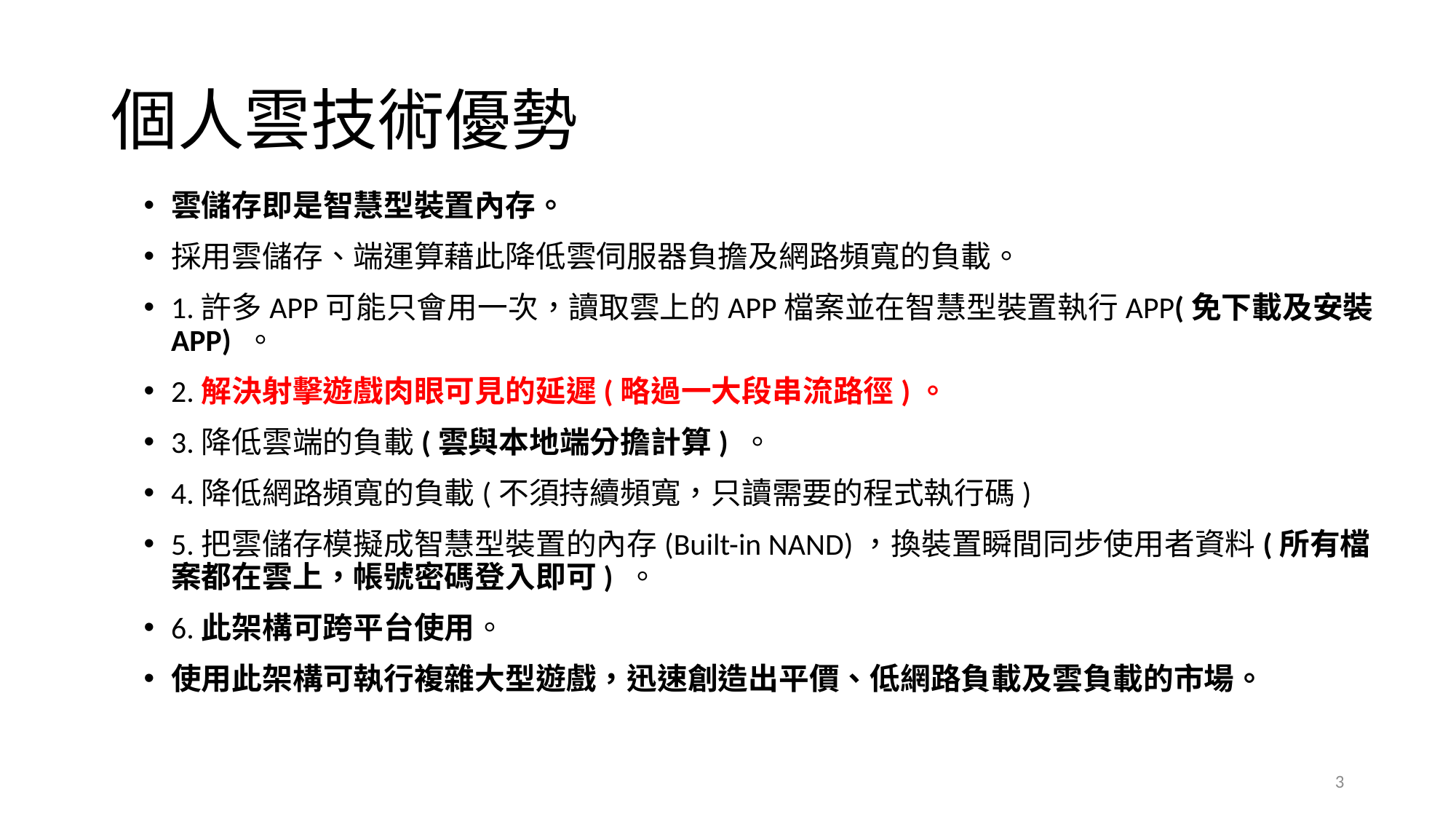

# 個人雲技術優勢
雲儲存即是智慧型裝置內存。
採用雲儲存、端運算藉此降低雲伺服器負擔及網路頻寬的負載。
1.許多APP可能只會用一次，讀取雲上的APP檔案並在智慧型裝置執行APP(免下載及安裝APP) 。
2.解決射擊遊戲肉眼可見的延遲(略過一大段串流路徑)。
3.降低雲端的負載(雲與本地端分擔計算) 。
4.降低網路頻寬的負載(不須持續頻寬，只讀需要的程式執行碼)
5.把雲儲存模擬成智慧型裝置的內存(Built-in NAND)，換裝置瞬間同步使用者資料(所有檔案都在雲上，帳號密碼登入即可) 。
6.此架構可跨平台使用。
使用此架構可執行複雜大型遊戲，迅速創造出平價、低網路負載及雲負載的市場。
3